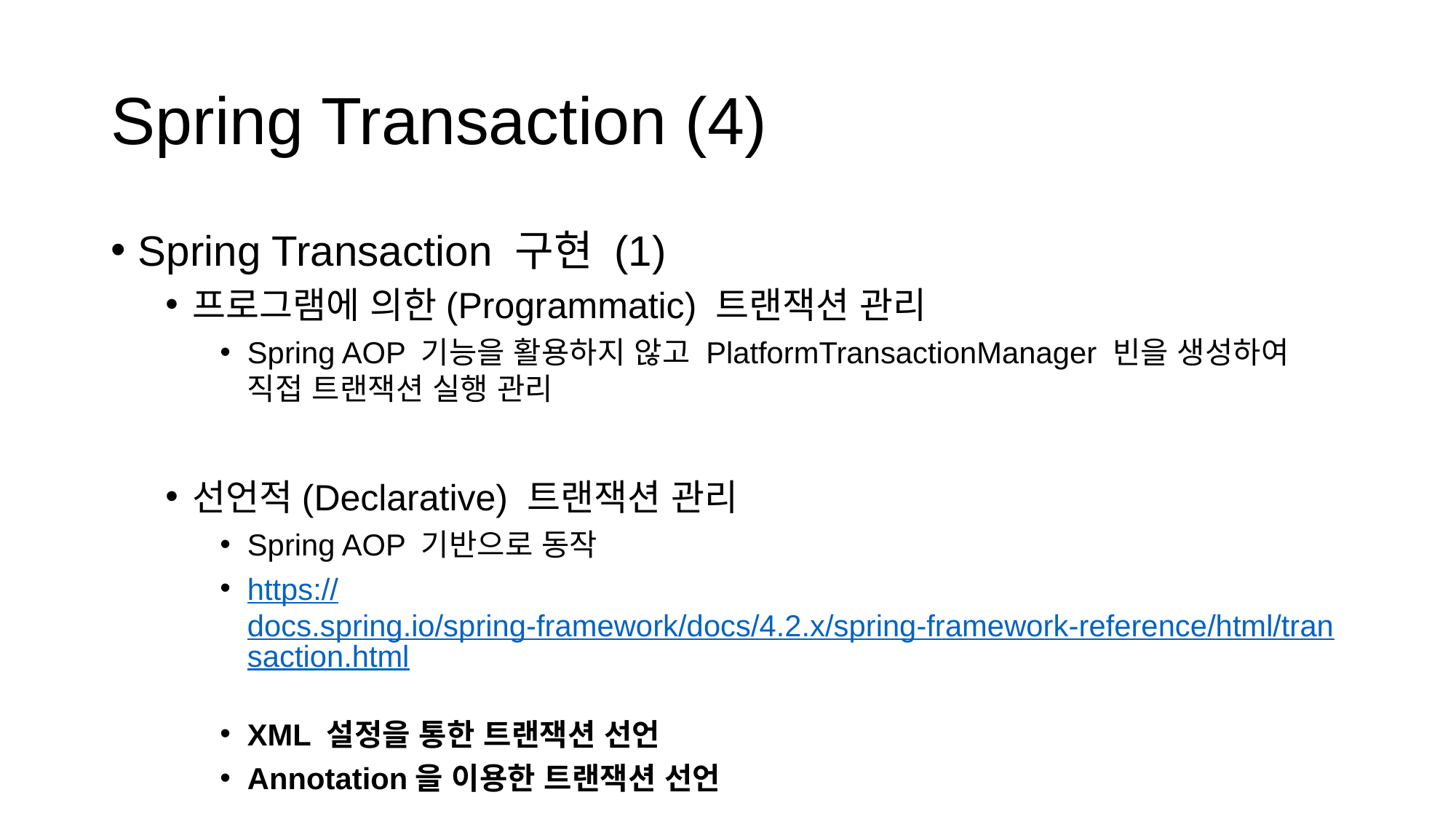

# Spring Transaction (4)
Spring Transaction 구현 (1)
프로그램에 의한(Programmatic) 트랜잭션 관리
Spring AOP 기능을 활용하지 않고 PlatformTransactionManager 빈을 생성하여 직접 트랜잭션 실행 관리

선언적(Declarative) 트랜잭션 관리
Spring AOP 기반으로 동작
https://docs.spring.io/spring-framework/docs/4.2.x/spring-framework-reference/html/transaction.html

XML 설정을 통한 트랜잭션 선언
Annotation을 이용한 트랜잭션 선언